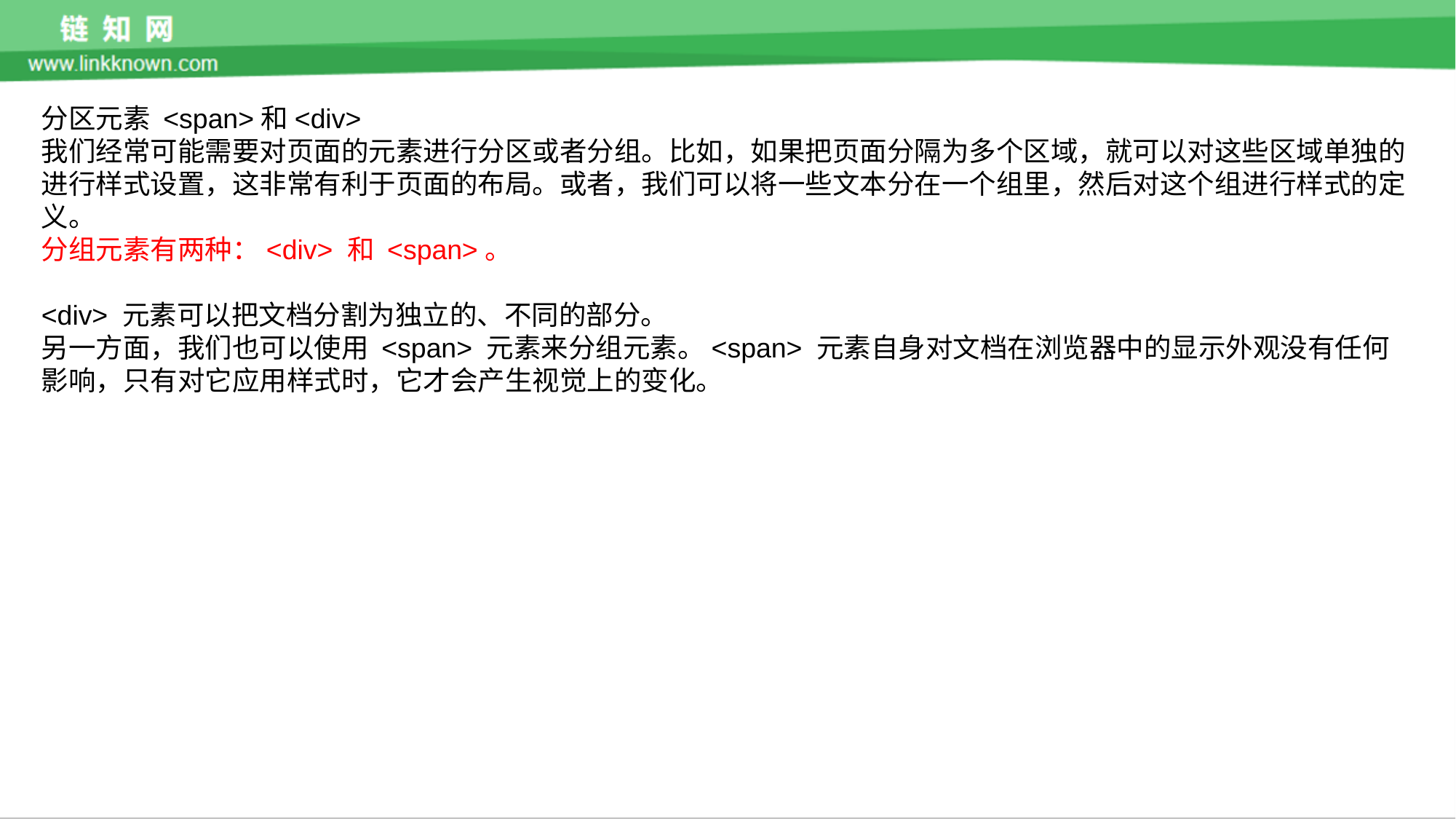

分区元素 <span>和<div>
我们经常可能需要对页面的元素进行分区或者分组。比如，如果把页面分隔为多个区域，就可以对这些区域单独的进行样式设置，这非常有利于页面的布局。或者，我们可以将一些文本分在一个组里，然后对这个组进行样式的定义。
分组元素有两种：<div> 和 <span>。

<div> 元素可以把文档分割为独立的、不同的部分。
另一方面，我们也可以使用 <span> 元素来分组元素。<span> 元素自身对文档在浏览器中的显示外观没有任何影响，只有对它应用样式时，它才会产生视觉上的变化。